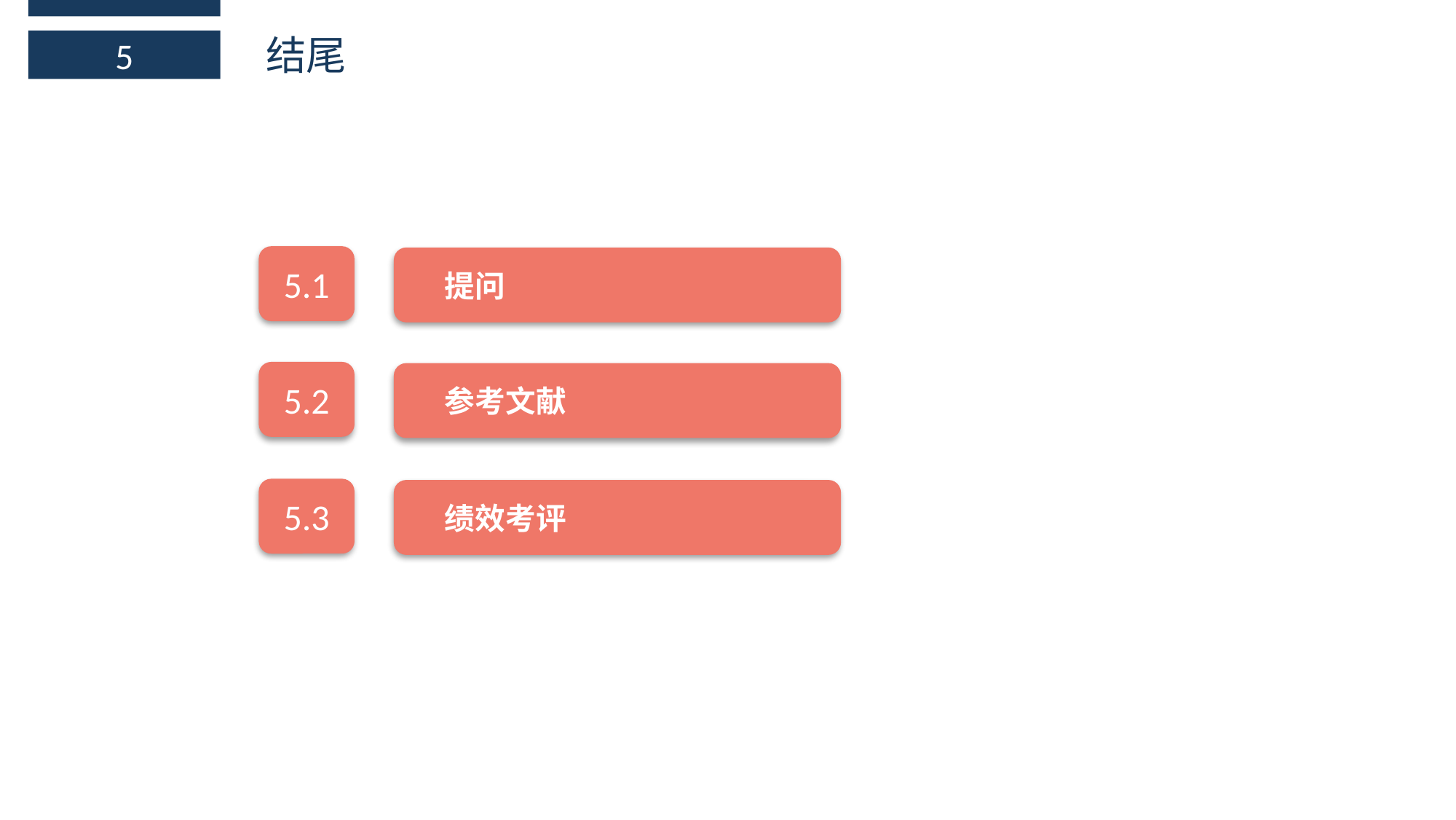

结尾
5
5.1

提问
5.2

参考文献
5.3

绩效考评